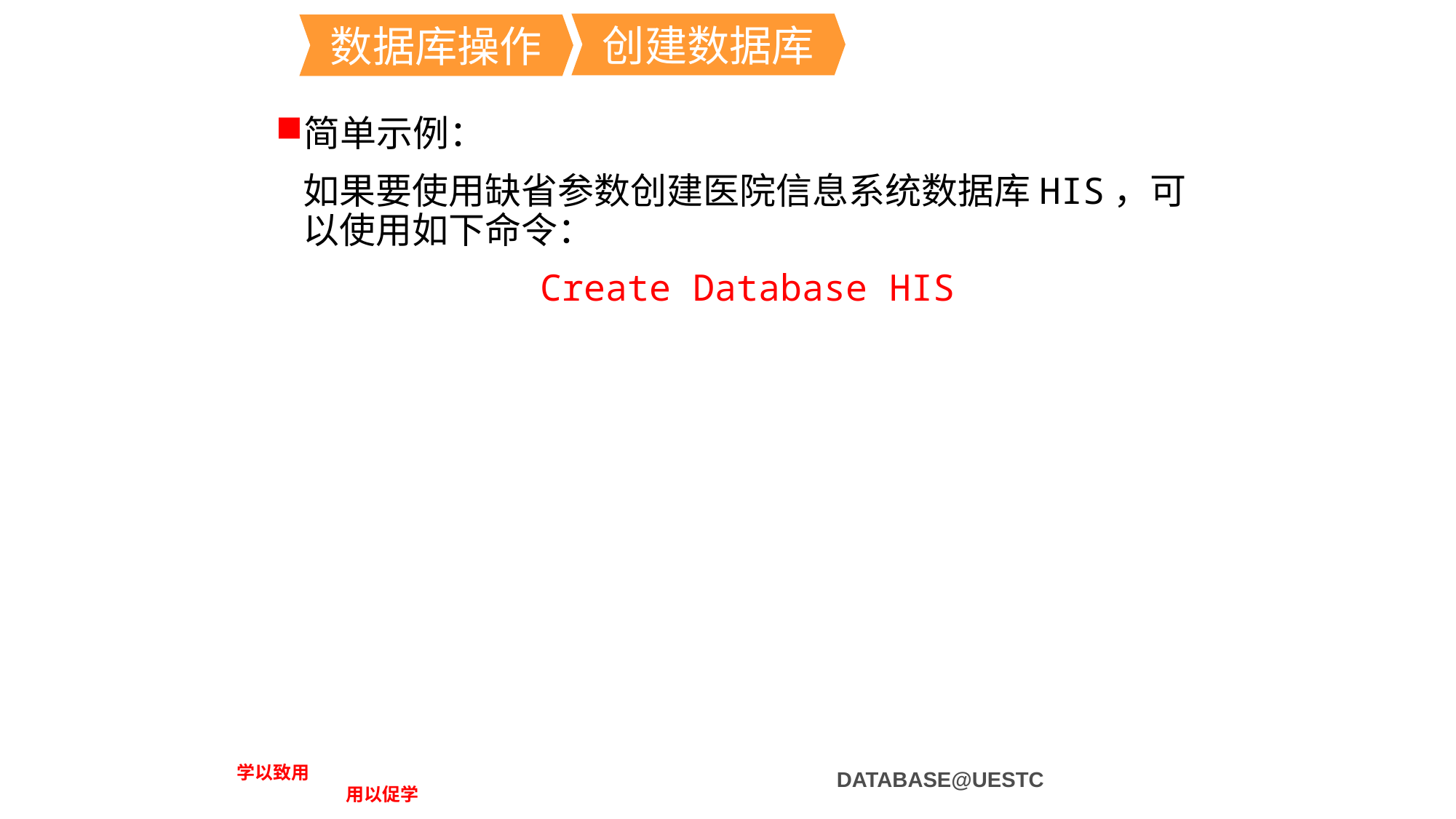

创建数据库
数据库操作
简单示例：
	如果要使用缺省参数创建医院信息系统数据库HIS，可以使用如下命令：
Create Database HIS
学以致用
	用以促学
DATABASE@UESTC